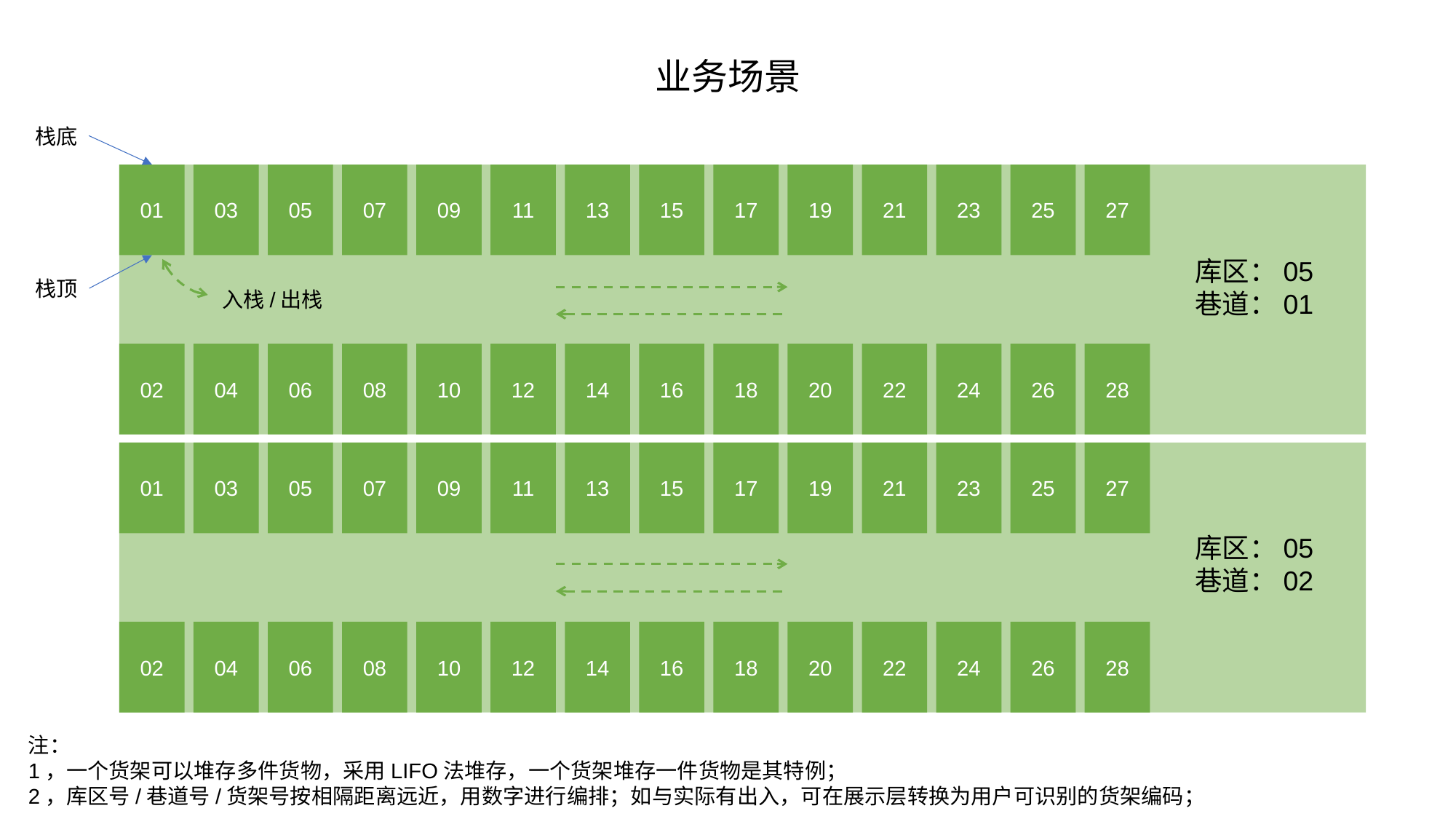

业务场景
栈底

01
03
05
07
09
11
13
15
17
19
21
23
25
27

库区：05
巷道：01
栈顶
入栈/出栈
02
04
06
08
10
12
14
16
18
20
22
24
26
28

01
03
05
07
09
11
13
15
17
19
21
23
25
27
库区：05
巷道：02
02
04
06
08
10
12
14
16
18
20
22
24
26
28
注：
1，一个货架可以堆存多件货物，采用LIFO法堆存，一个货架堆存一件货物是其特例；
2，库区号/巷道号/货架号按相隔距离远近，用数字进行编排；如与实际有出入，可在展示层转换为用户可识别的货架编码；